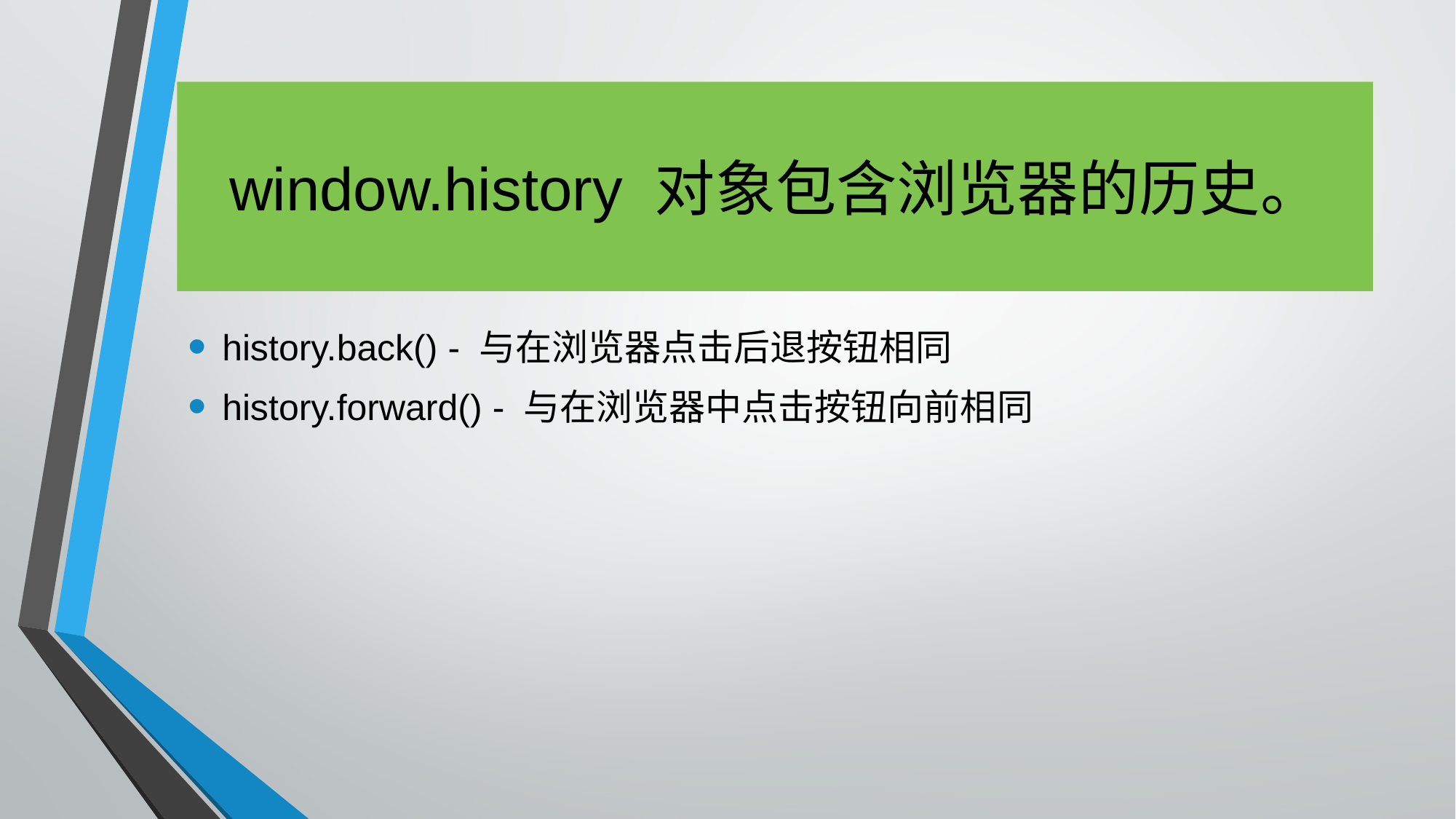

# window.history 对象包含浏览器的历史。
history.back() - 与在浏览器点击后退按钮相同
history.forward() - 与在浏览器中点击按钮向前相同